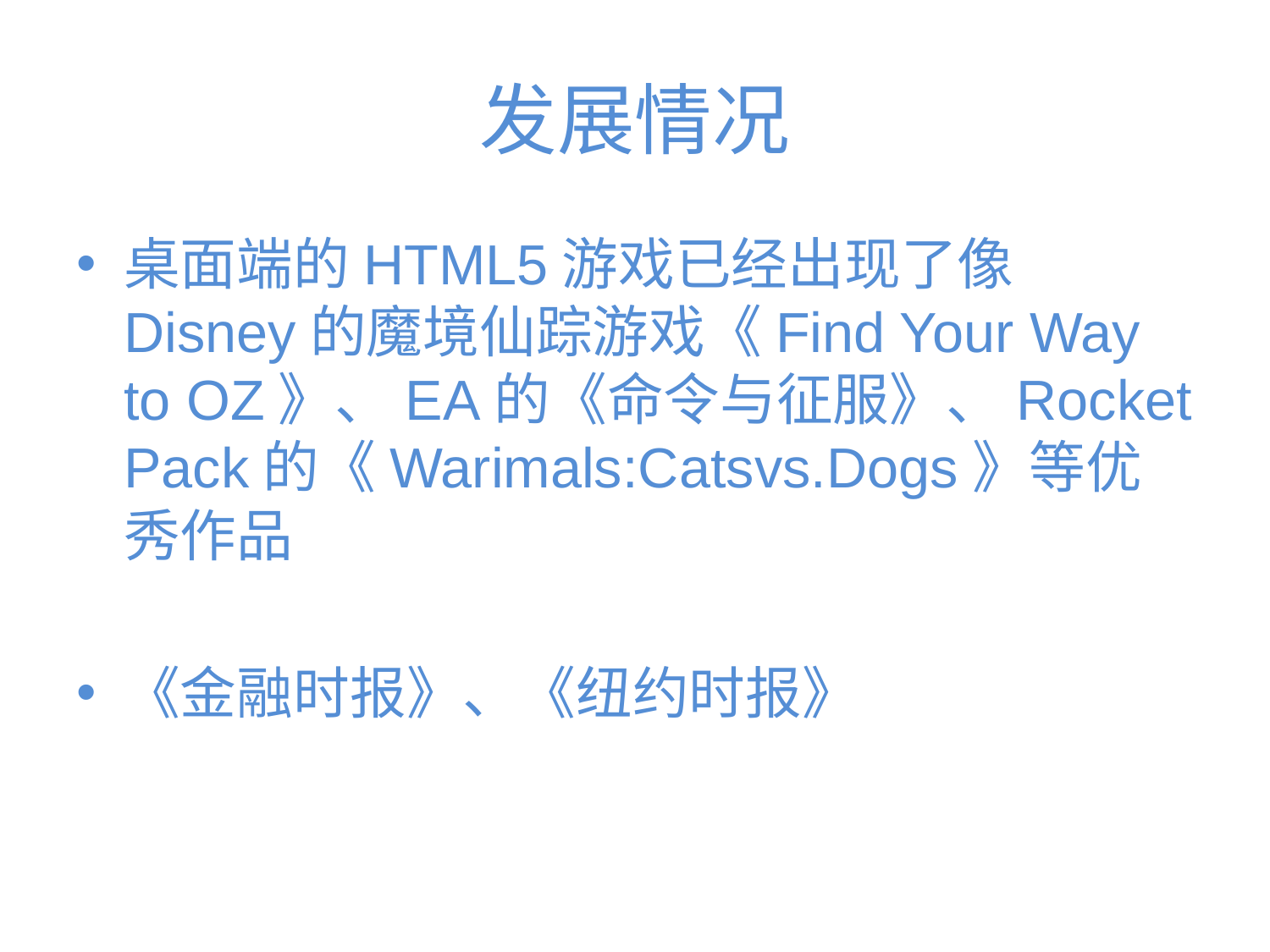

# 发展情况
桌面端的HTML5游戏已经出现了像Disney的魔境仙踪游戏《Find Your Way to OZ》、EA的《命令与征服》、Rocket Pack的《Warimals:Catsvs.Dogs》等优秀作品

《金融时报》、《纽约时报》